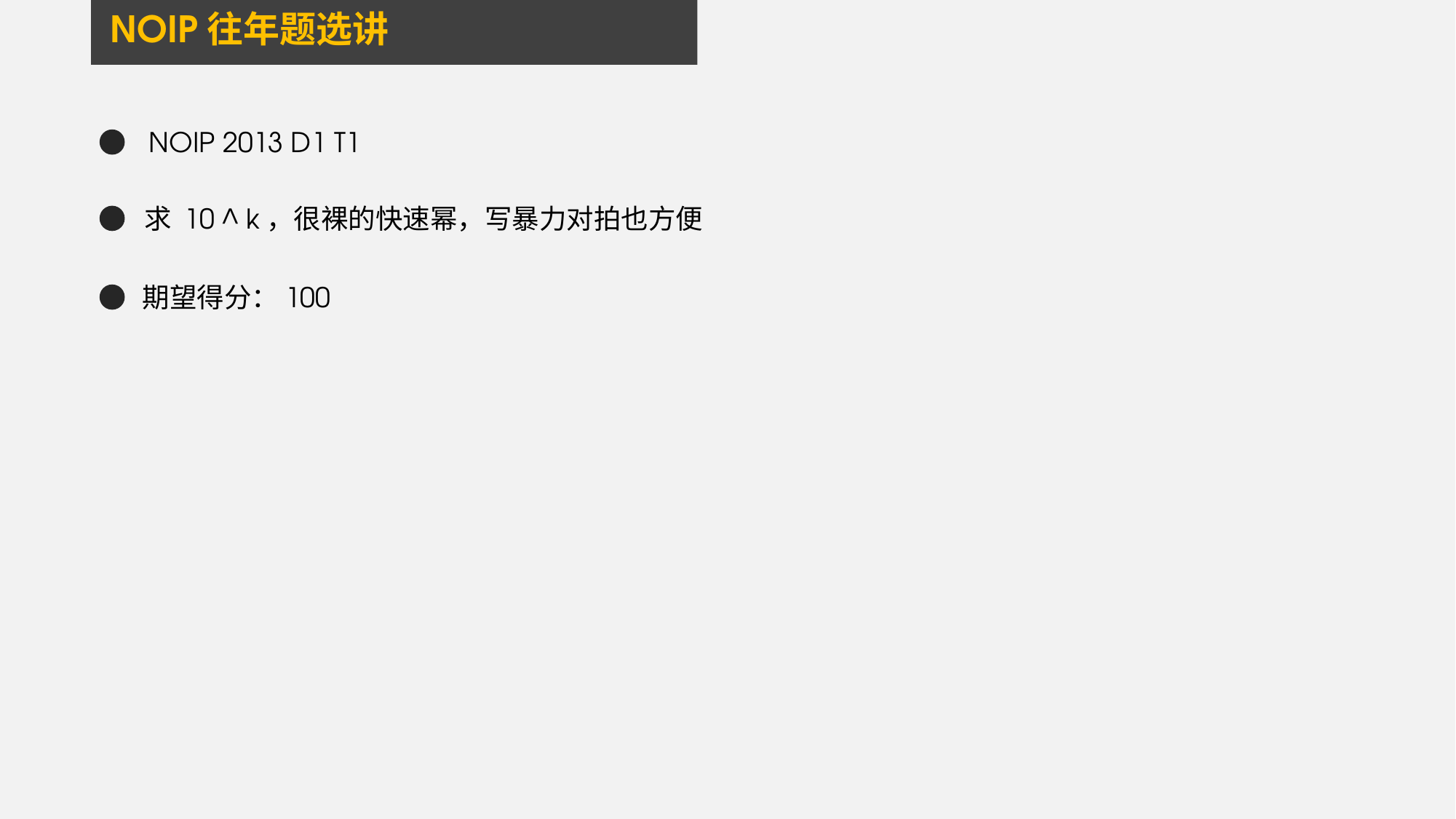

NOIP往年题选讲
NOIP 2013 D1 T1

求 10 ^ k，很裸的快速幂，写暴力对拍也方便

期望得分：100